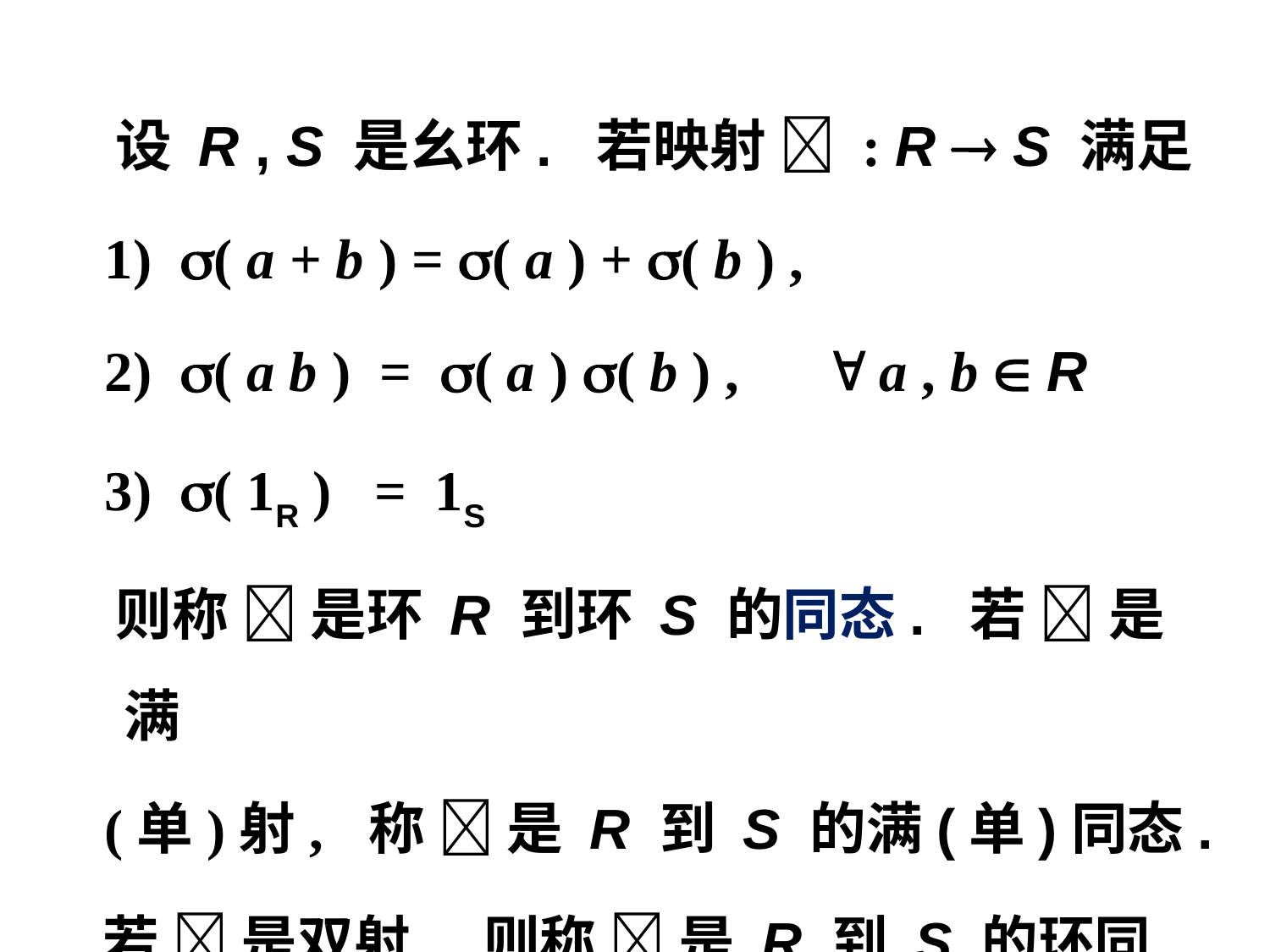

设 R , S 是幺环.  若映射 σ : R → S 满足
  1)  σ( a + b ) = σ( a ) + σ( b ) ,
  2)  σ( a b )  =  σ( a ) σ( b ) ,      ∀ a , b ∈ R
  3)  σ( 1R )   =  1S
  则称 σ 是环 R 到环 S 的同态.  若 σ 是满
  (单)射,  称 σ 是 R 到 S 的满(单)同态.
 若 σ 是双射,  则称 σ 是 R 到 S 的环同构.